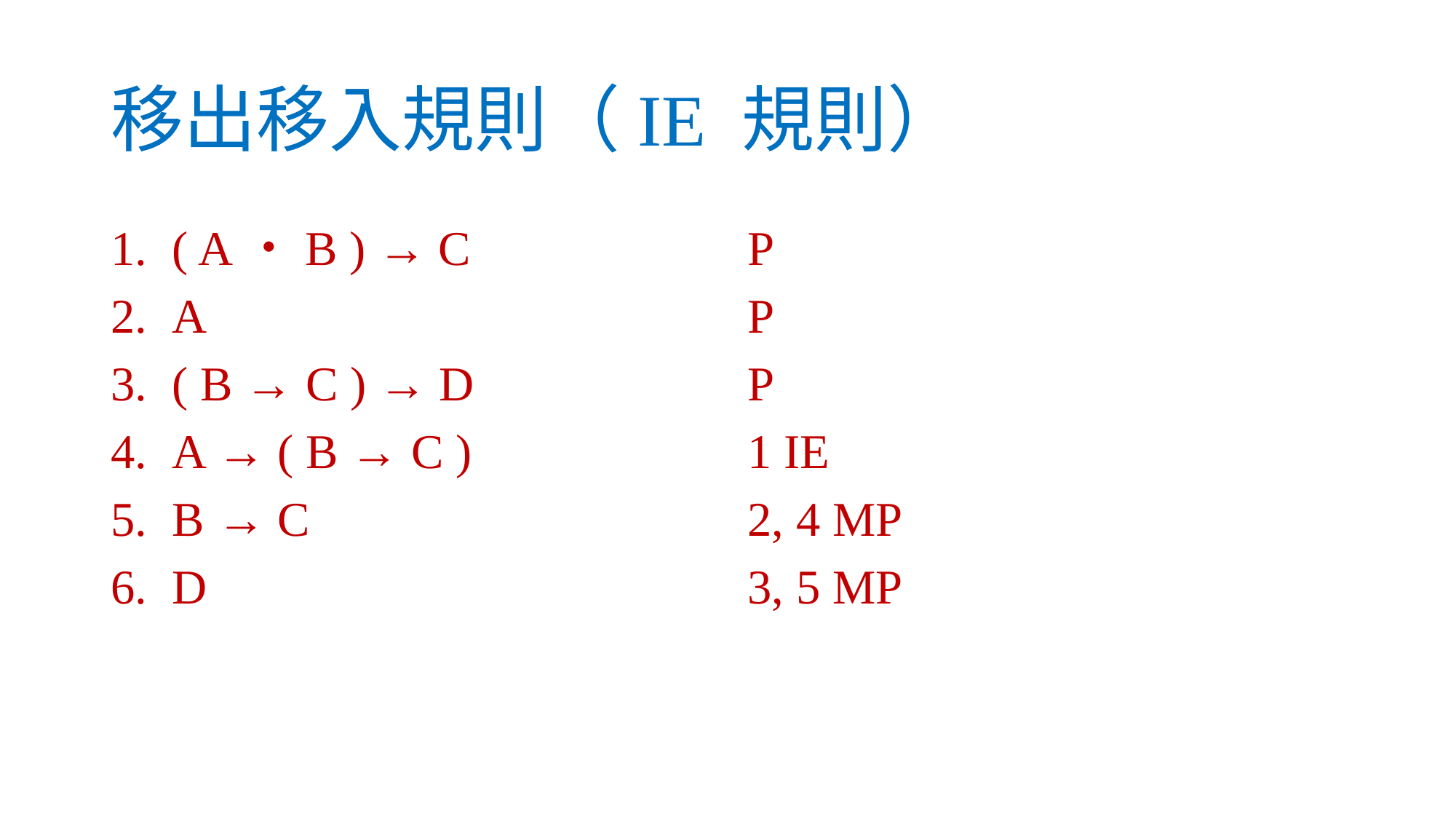

# 移出移入規則（IE 規則）
( A・B ) → C
A
( B → C ) → D
A → ( B → C )
B → C
D
P
P
P
1 IE
2, 4 MP
3, 5 MP